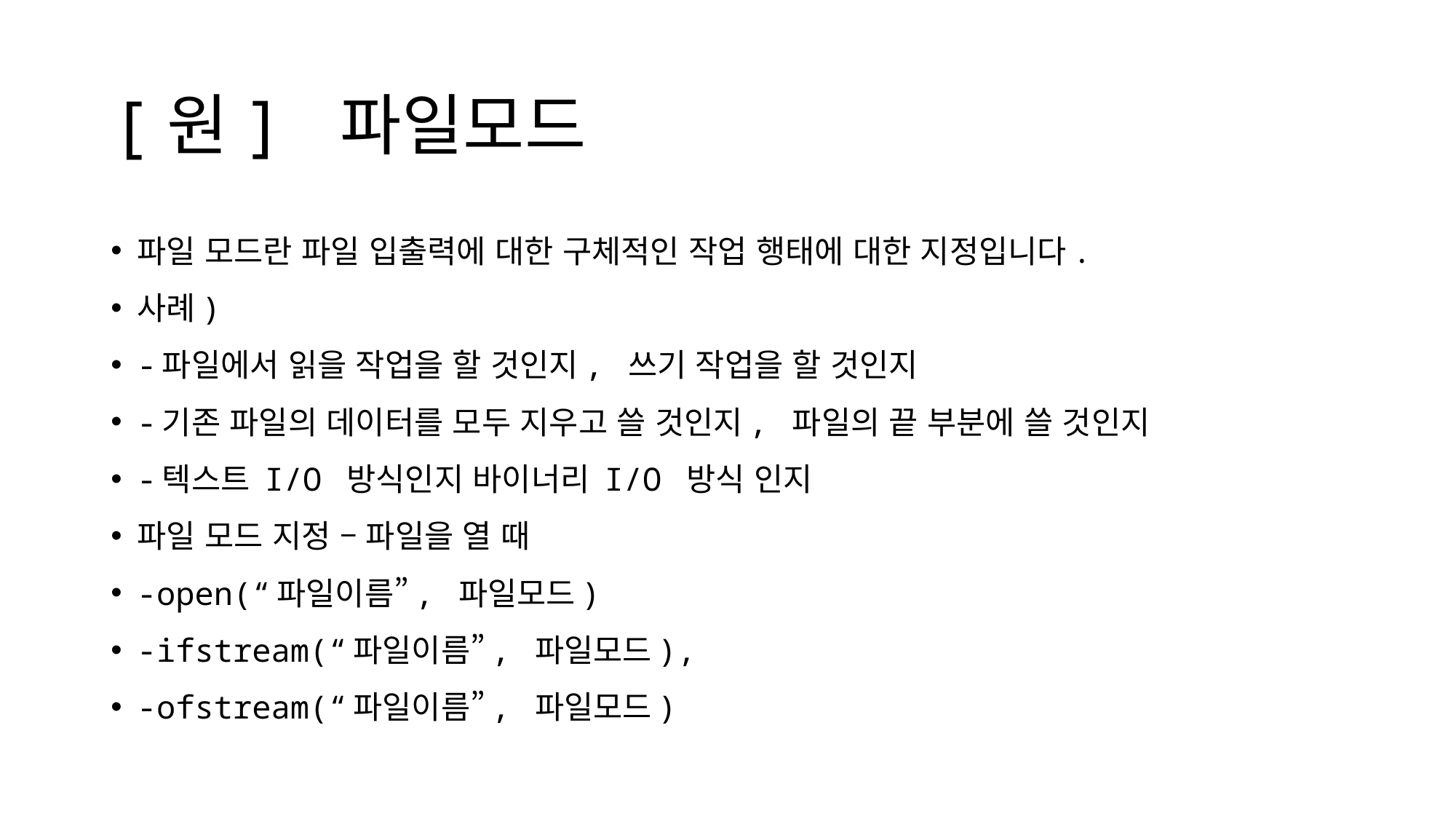

# [원] 파일모드
파일 모드란 파일 입출력에 대한 구체적인 작업 행태에 대한 지정입니다.
사례)
-파일에서 읽을 작업을 할 것인지, 쓰기 작업을 할 것인지
-기존 파일의 데이터를 모두 지우고 쓸 것인지, 파일의 끝 부분에 쓸 것인지
-텍스트 I/O 방식인지 바이너리 I/O 방식 인지
파일 모드 지정 – 파일을 열 때
-open(“파일이름”, 파일모드)
-ifstream(“파일이름”, 파일모드),
-ofstream(“파일이름”, 파일모드)